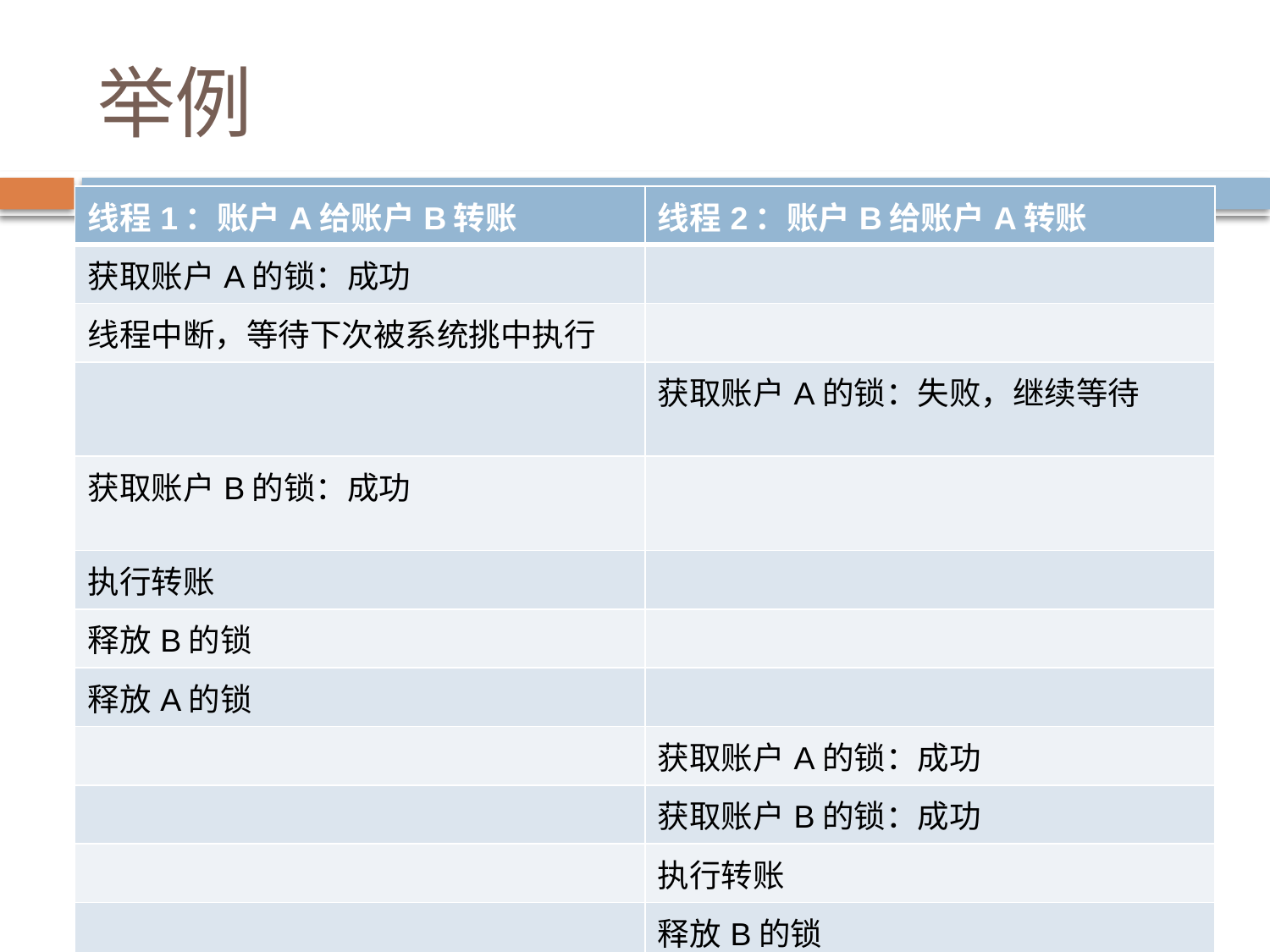

# 举例
| 线程1：账户A给账户B转账 | 线程2：账户B给账户A转账 |
| --- | --- |
| 获取账户A的锁：成功 |  |
| 线程中断，等待下次被系统挑中执行 |  |
|  | 获取账户A的锁：失败，继续等待 |
| 获取账户B的锁：成功 |  |
| 执行转账 |  |
| 释放B的锁 |  |
| 释放A的锁 |  |
|  | 获取账户A的锁：成功 |
|  | 获取账户B的锁：成功 |
|  | 执行转账 |
|  | 释放B的锁 |
|  | 释放A的锁 |